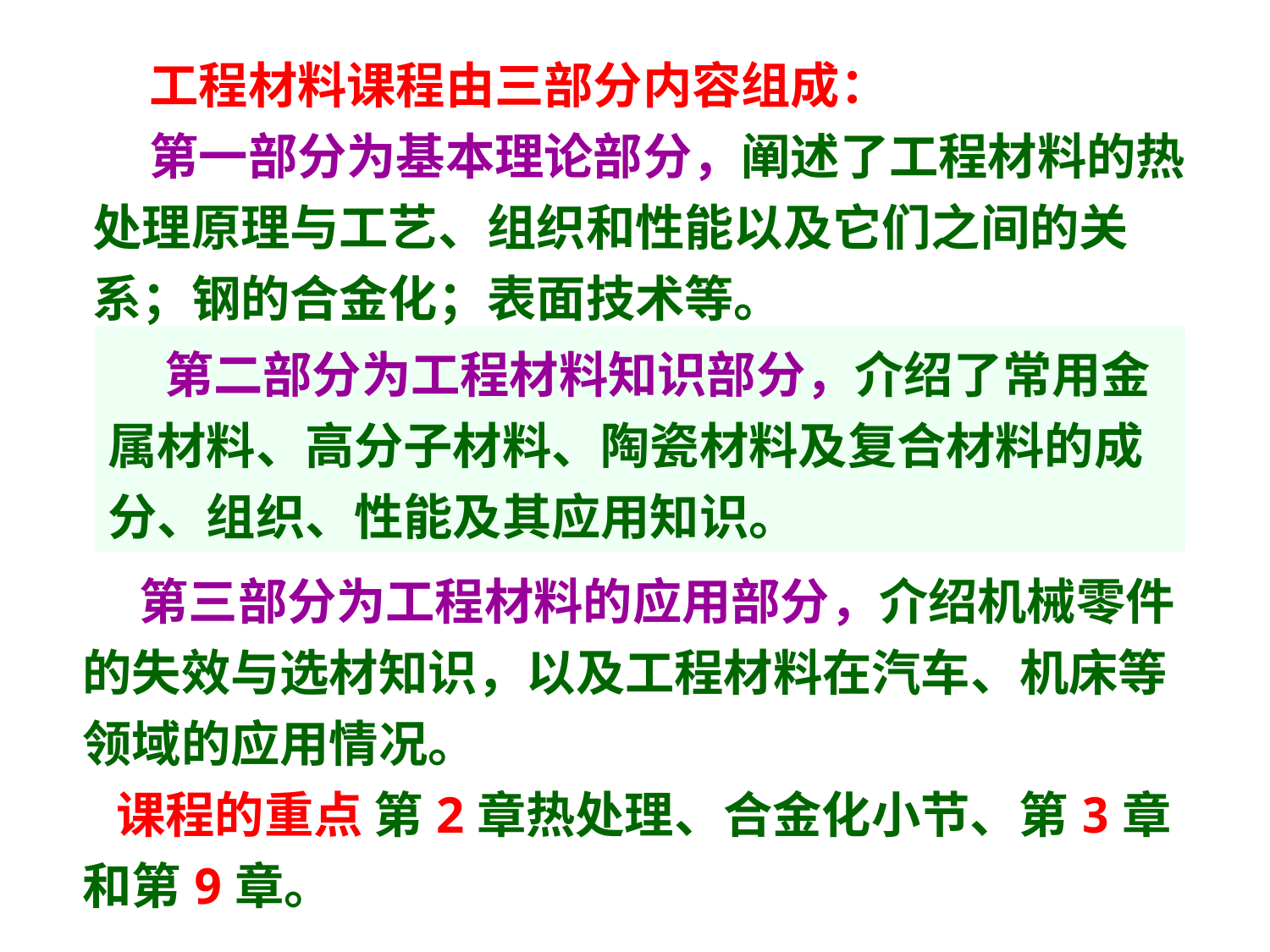

工程材料课程由三部分内容组成：
    第一部分为基本理论部分，阐述了工程材料的热处理原理与工艺、组织和性能以及它们之间的关系；钢的合金化；表面技术等。

    第二部分为工程材料知识部分，介绍了常用金属材料、高分子材料、陶瓷材料及复合材料的成分、组织、性能及其应用知识。

    第三部分为工程材料的应用部分，介绍机械零件的失效与选材知识，以及工程材料在汽车、机床等领域的应用情况。
   课程的重点 第2章热处理、合金化小节、第3章和第9章。